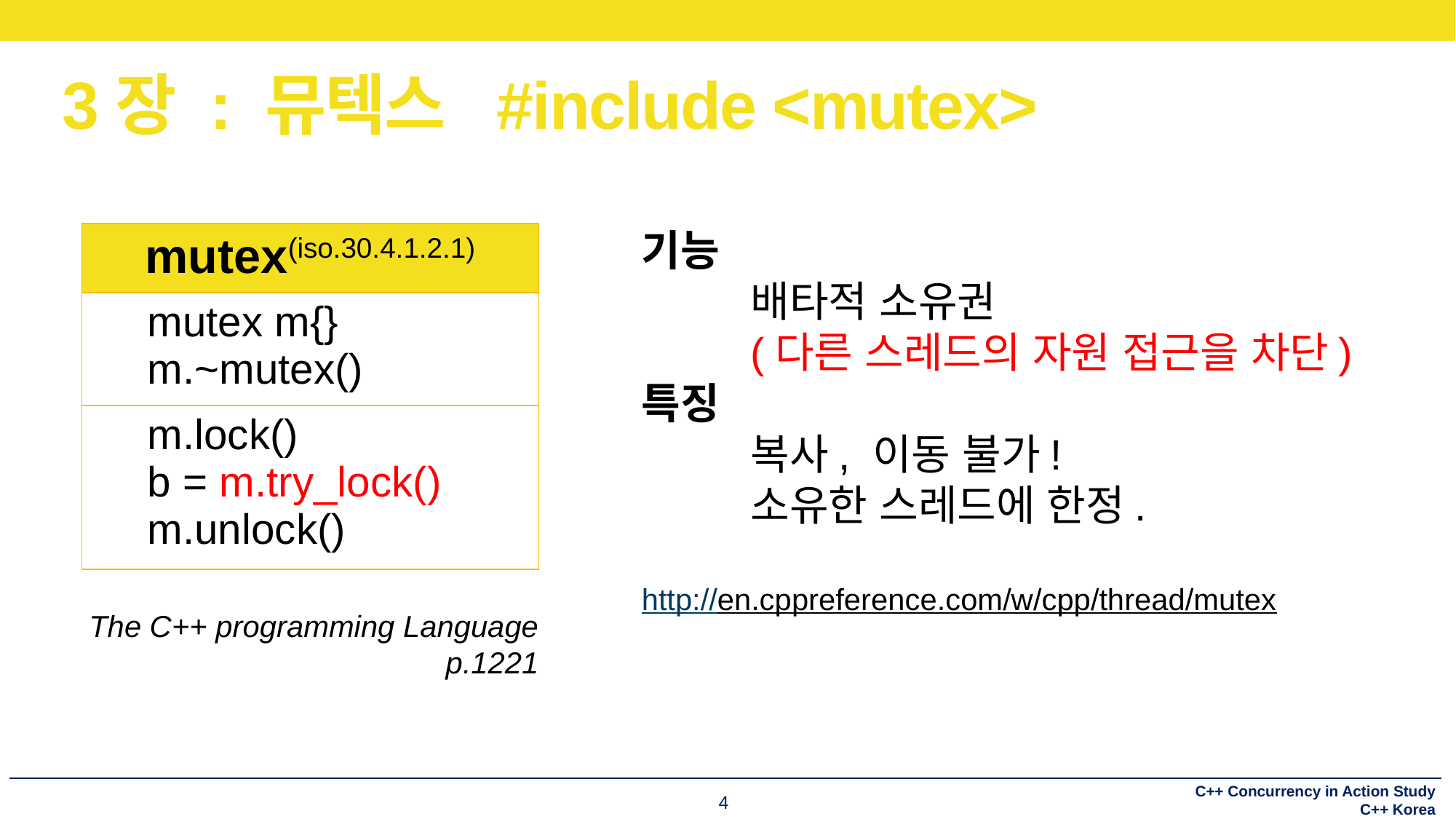

# 3장 : 뮤텍스  #include <mutex>
| mutex(iso.30.4.1.2.1) |
| --- |
| mutex m{} m.~mutex() |
| m.lock() b = m.try\_lock() m.unlock() |
기능
	배타적 소유권
	(다른 스레드의 자원 접근을 차단)
특징
	복사, 이동 불가!
	소유한 스레드에 한정.

http://en.cppreference.com/w/cpp/thread/mutex

The C++ programming Language p.1221
4